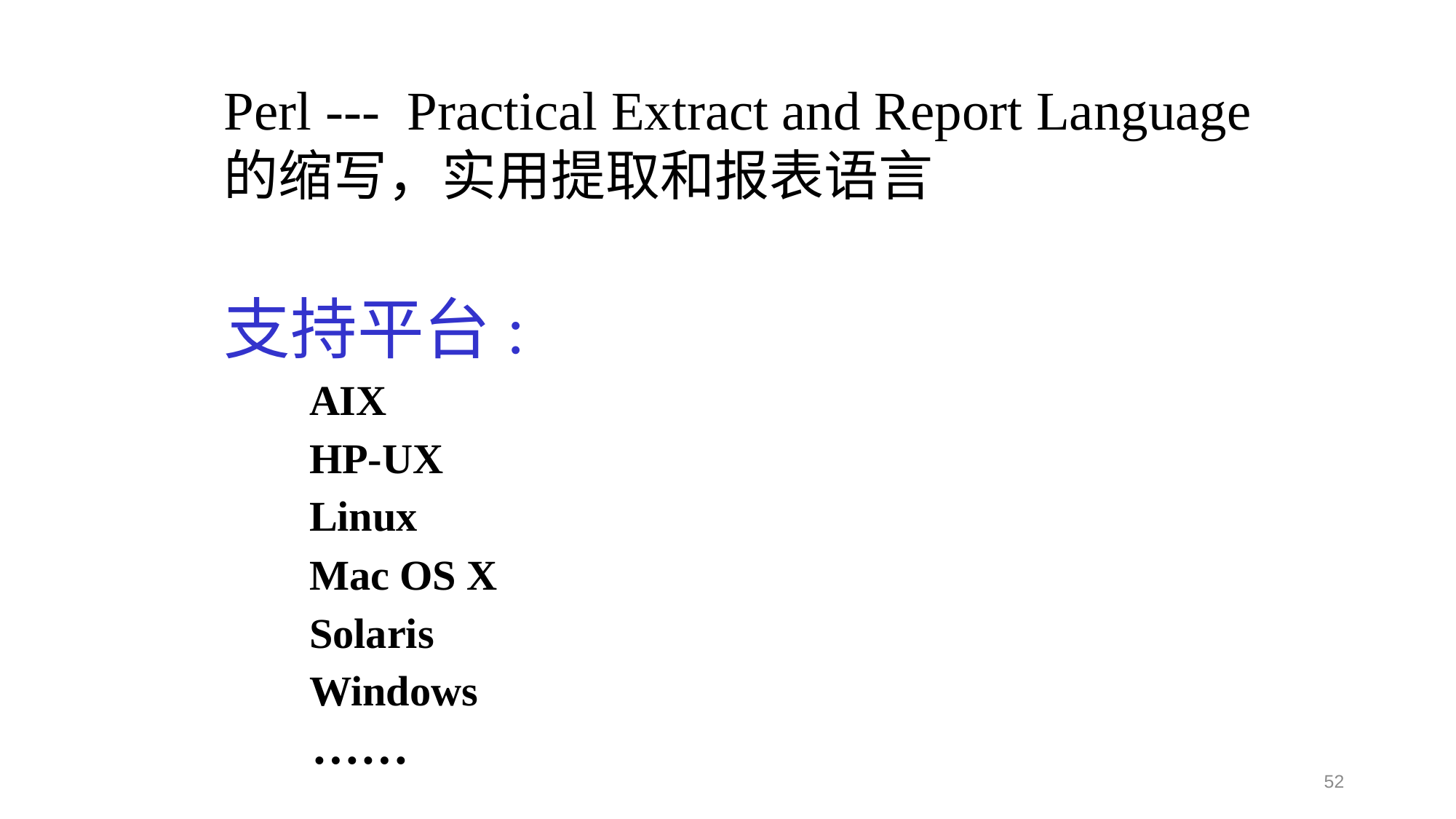

Perl ---  Practical Extract and Report Language
的缩写，实用提取和报表语言

支持平台:
	AIX
	HP-UX
	Linux
	Mac OS X
	Solaris
	Windows
		……
52